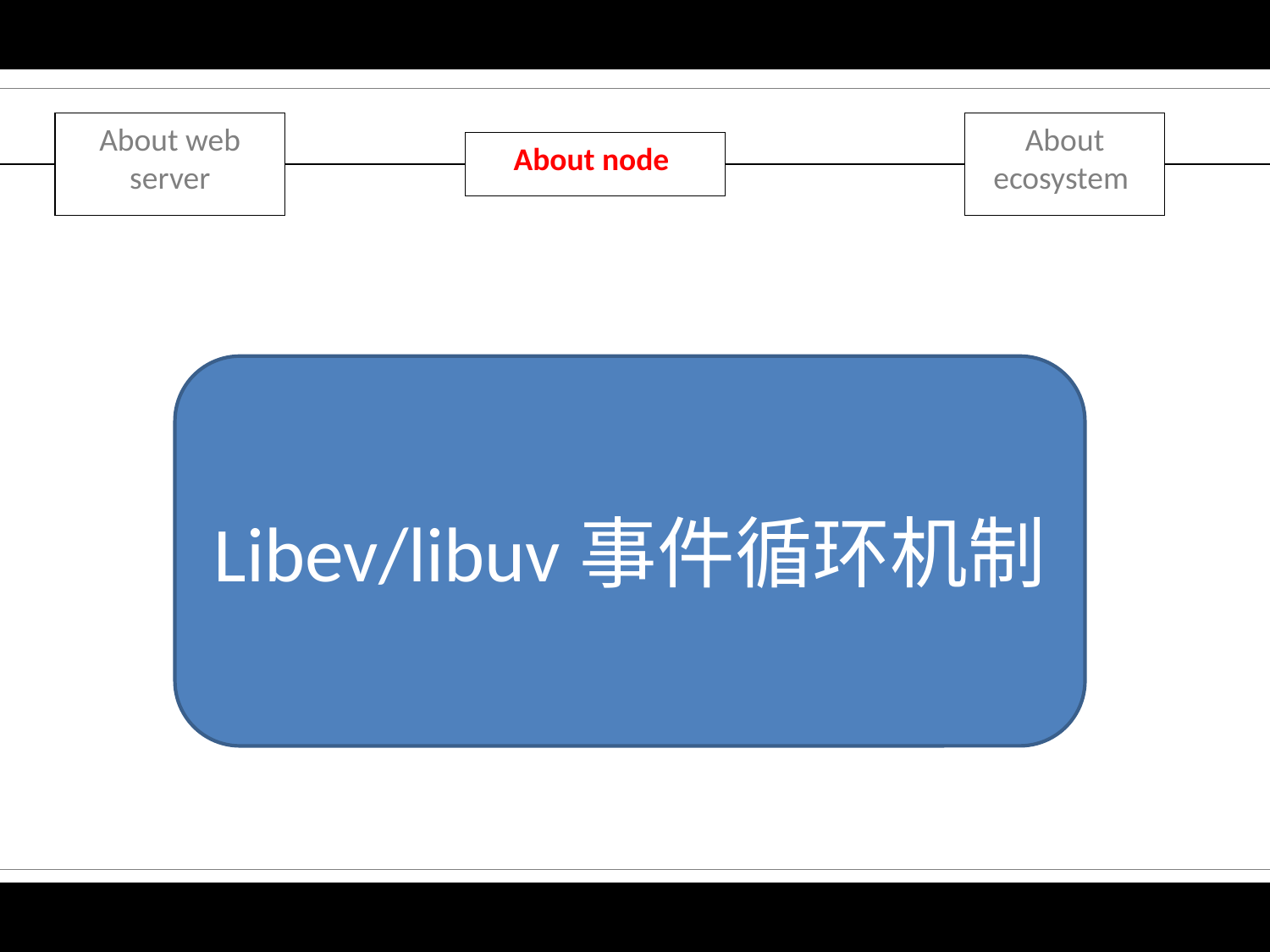

About web server
About node
About ecosystem
Libev/libuv事件循环机制